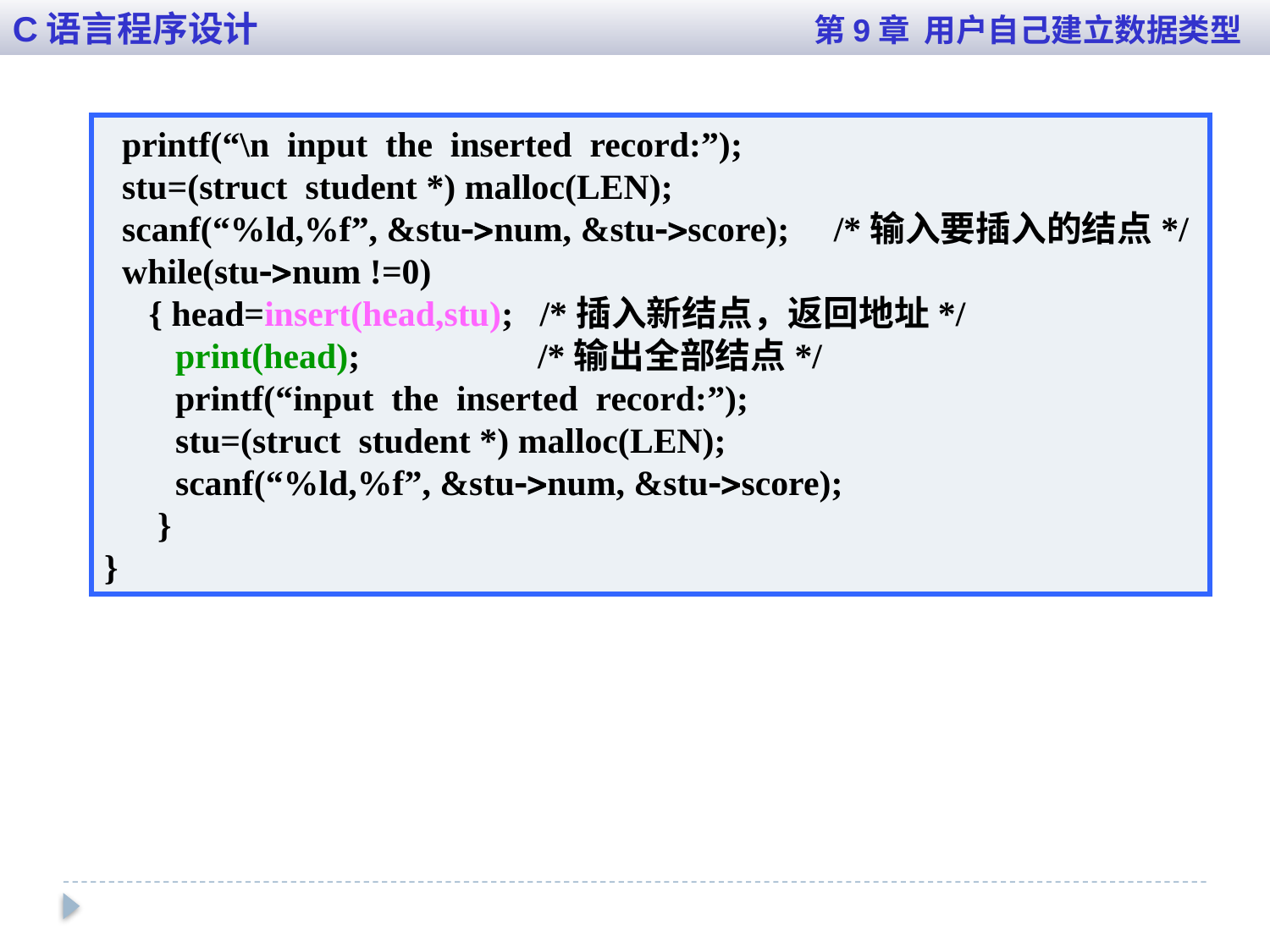

C语言程序设计                                                                     第9章  用户自己建立数据类型
  printf(“\n  input  the  inserted  record:”);
  stu=(struct  student *) malloc(LEN);
  scanf(“%ld,%f”, &stu−>num, &stu−>score);     /*输入要插入的结点*/
  while(stu−>num !=0)
     { head=insert(head,stu);   /*插入新结点，返回地址*/
        print(head);                    /*输出全部结点*/
        printf(“input  the  inserted  record:”);
        stu=(struct  student *) malloc(LEN);
        scanf(“%ld,%f”, &stu−>num, &stu−>score);
      }
}